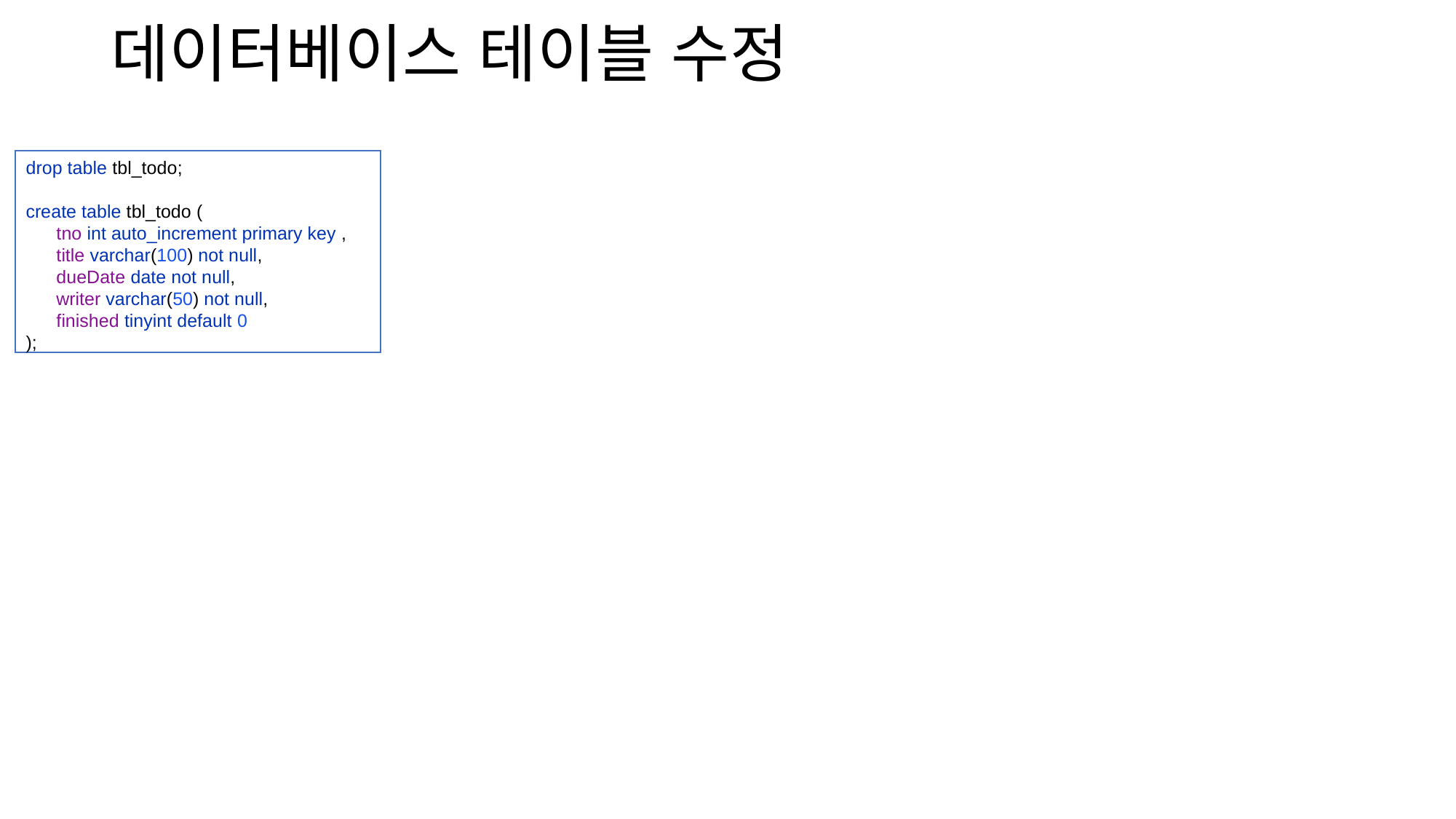

# 데이터베이스 테이블 수정
drop table tbl_todo;
create table tbl_todo (
      tno int auto_increment primary key ,
      title varchar(100) not null,
      dueDate date not null,
      writer varchar(50) not null,
      finished tinyint default 0
);